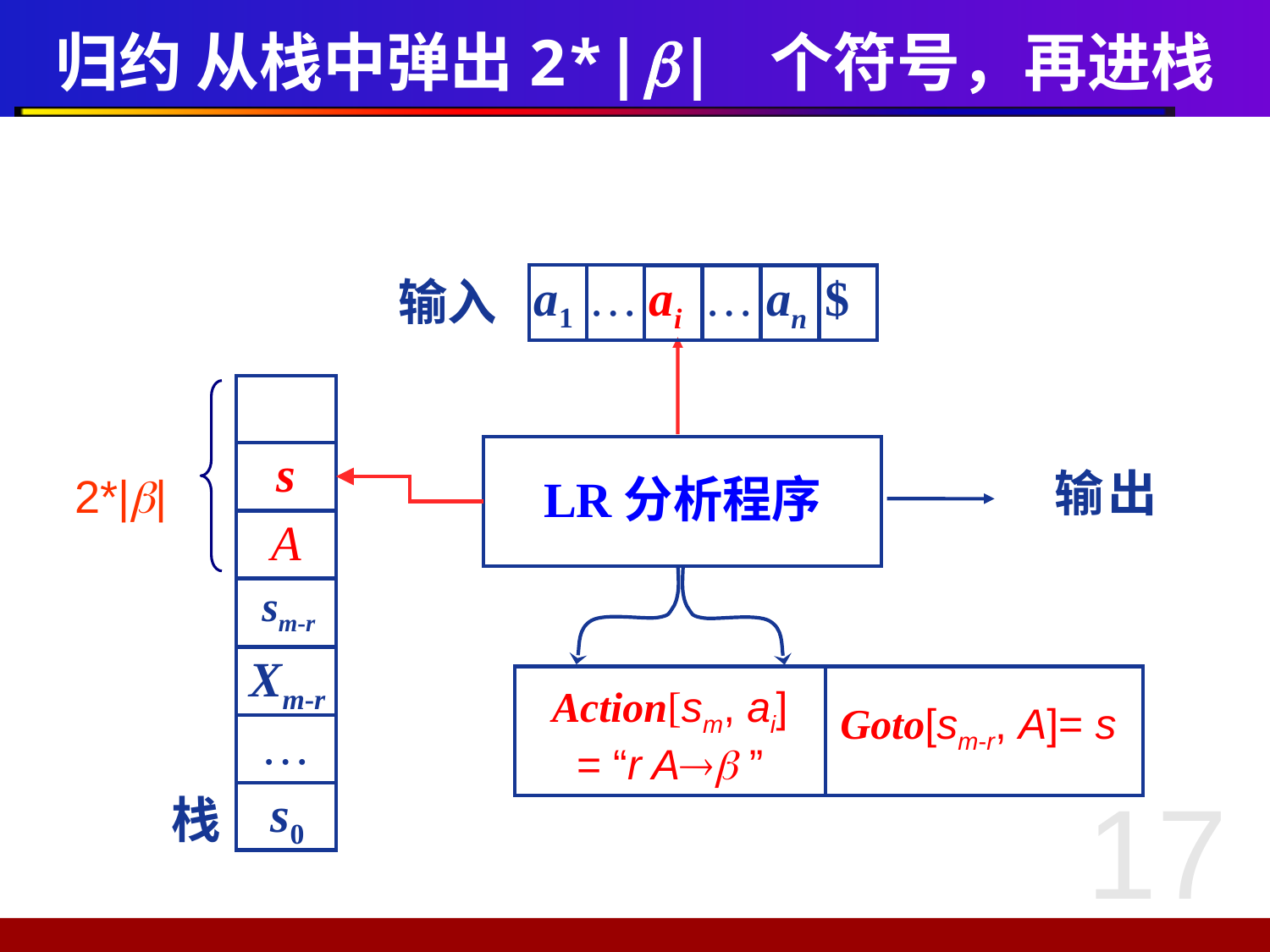

# 归约 从栈中弹出2*|β| 个符号，再进栈
输入
a1
…
ai
…
an
$

LR分析程序
s
输出
2*|β|

A

sm-r
Xm-r
Action[sm, ai]
= “r A→β ”
Goto[sm-r, A]= s
…
17
栈
s0